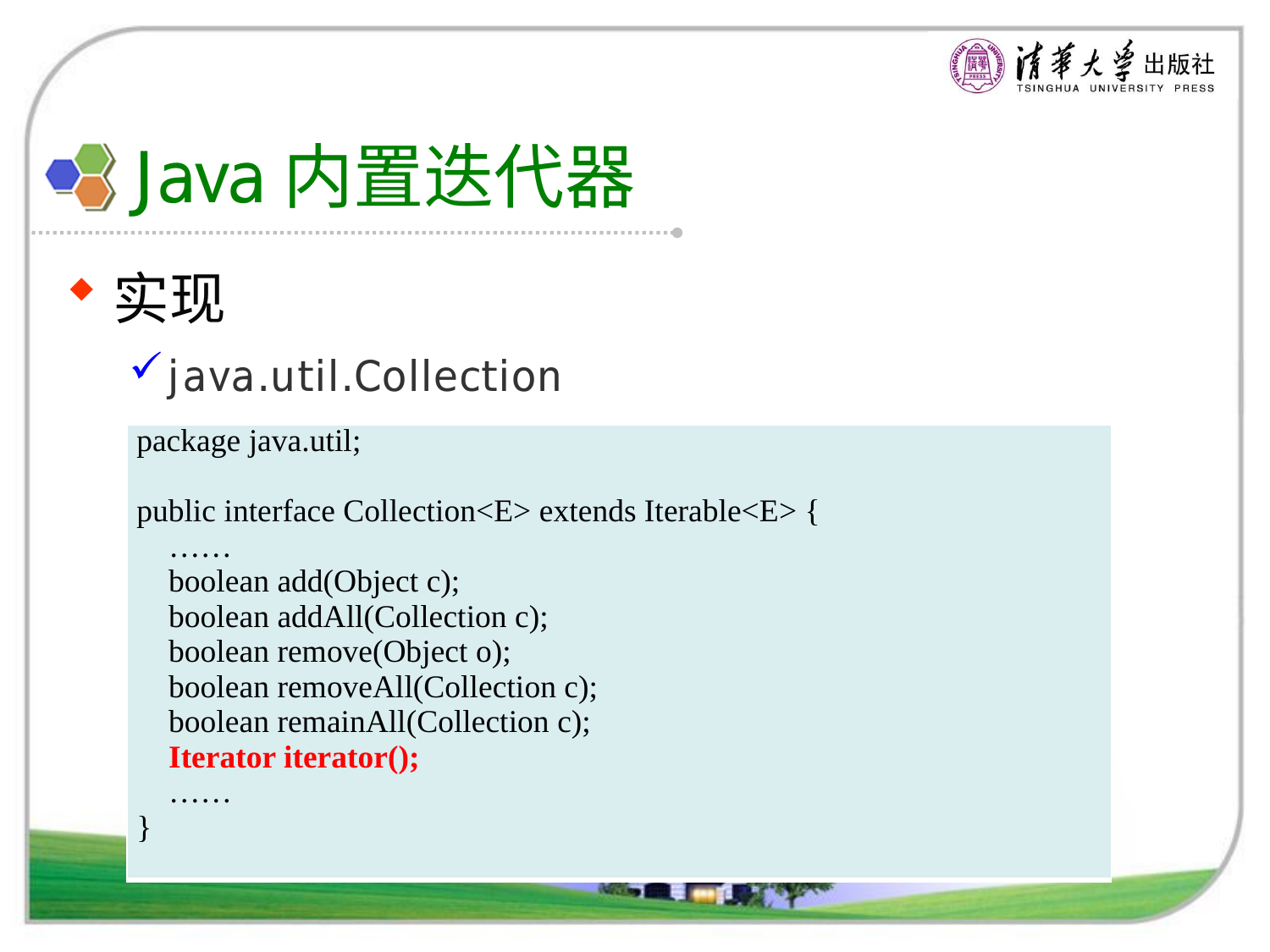

# Java内置迭代器
实现
java.util.Collection

| package java.util;   public interface Collection<E> extends Iterable<E> { …… boolean add(Object c); boolean addAll(Collection c); boolean remove(Object o); boolean removeAll(Collection c); boolean remainAll(Collection c); Iterator iterator(); …… } |
| --- |